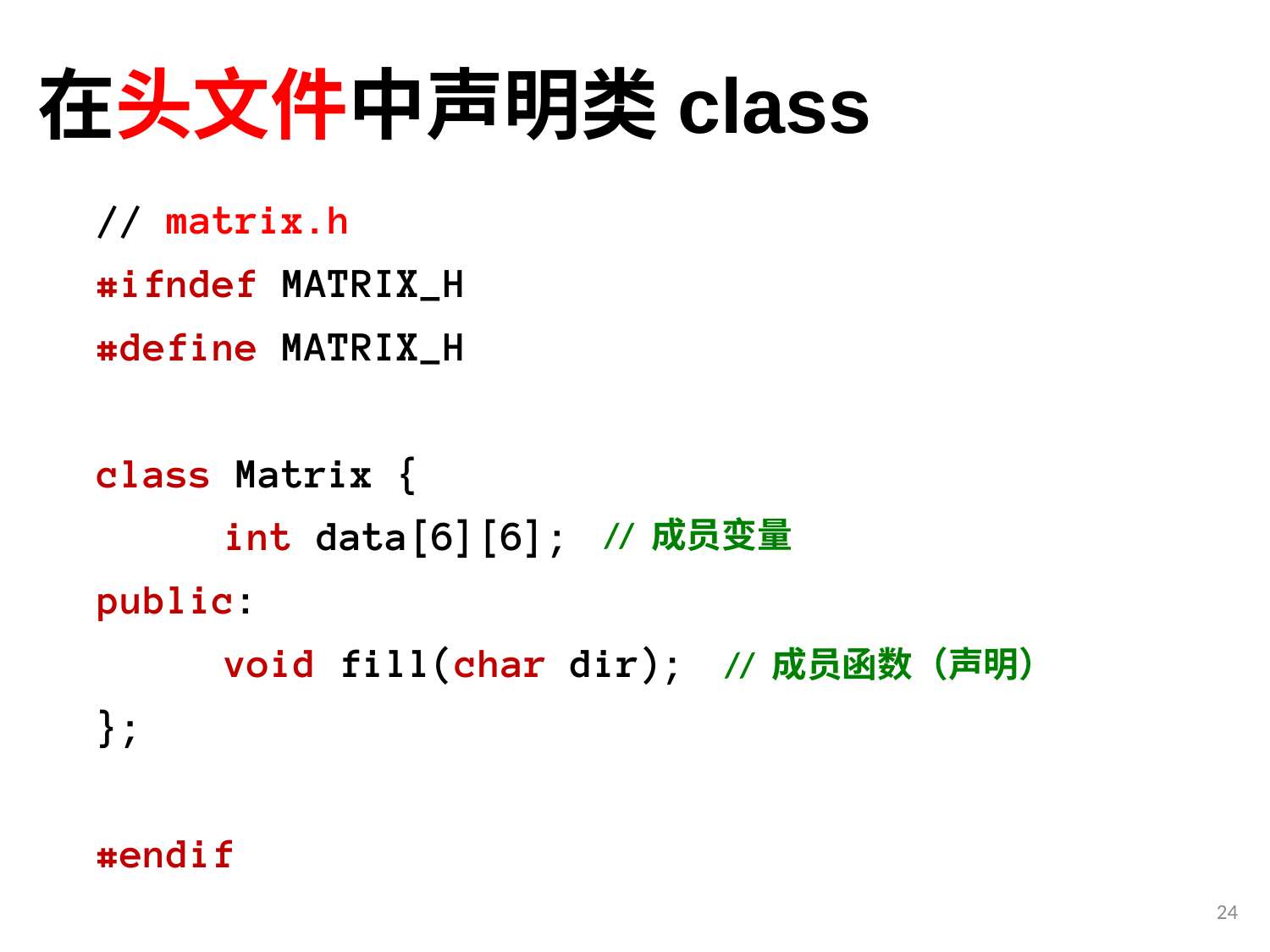

# 在头文件中声明类class
// matrix.h
#ifndef MATRIX_H
#define MATRIX_H

class Matrix {
	int data[6][6];
public:
	void fill(char dir);
};

#endif
// 成员变量
// 成员函数（声明）
24